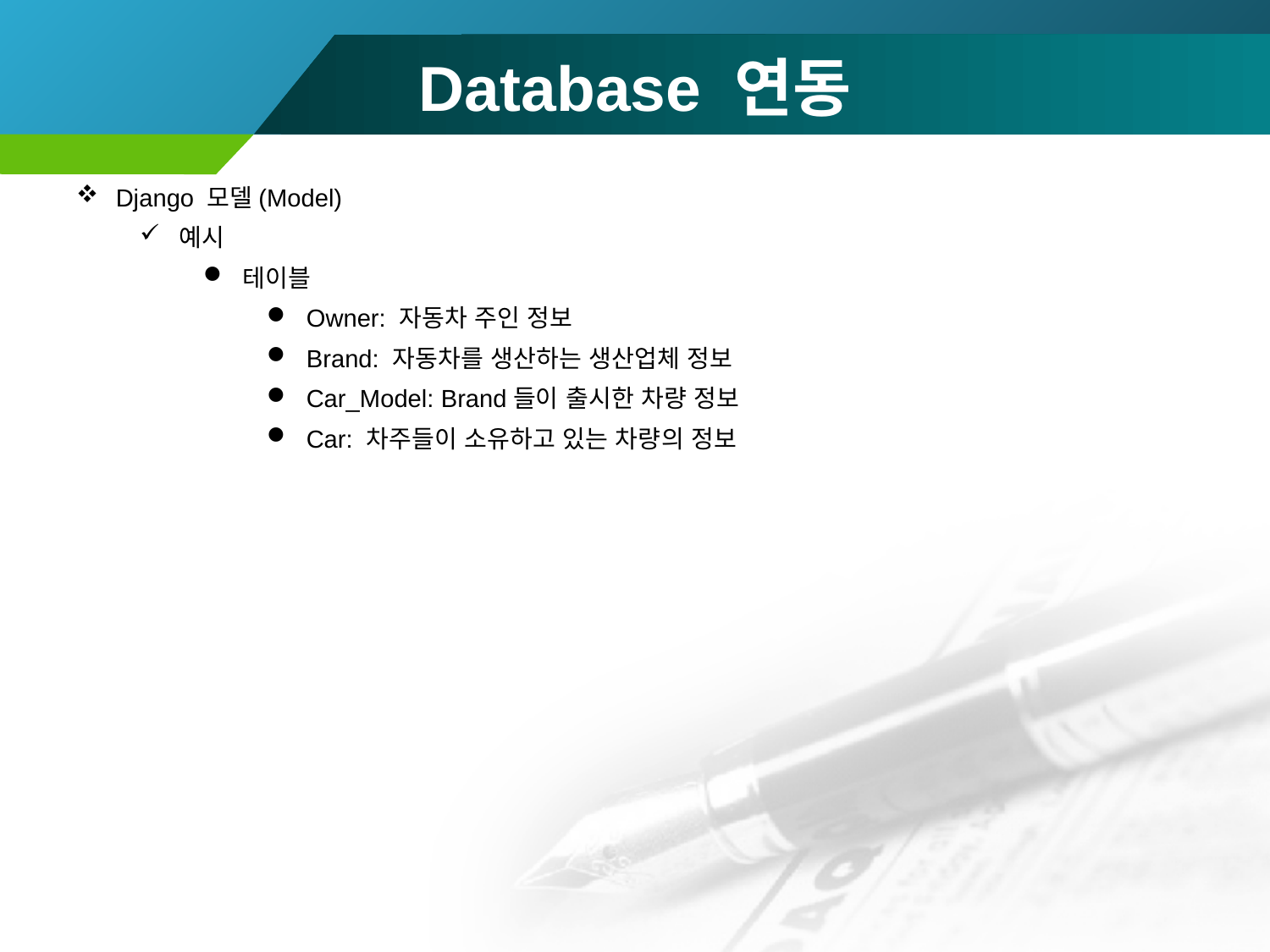

# Database 연동
Django 모델(Model)
예시
테이블
Owner: 자동차 주인 정보
Brand: 자동차를 생산하는 생산업체 정보
Car_Model: Brand들이 출시한 차량 정보
Car: 차주들이 소유하고 있는 차량의 정보